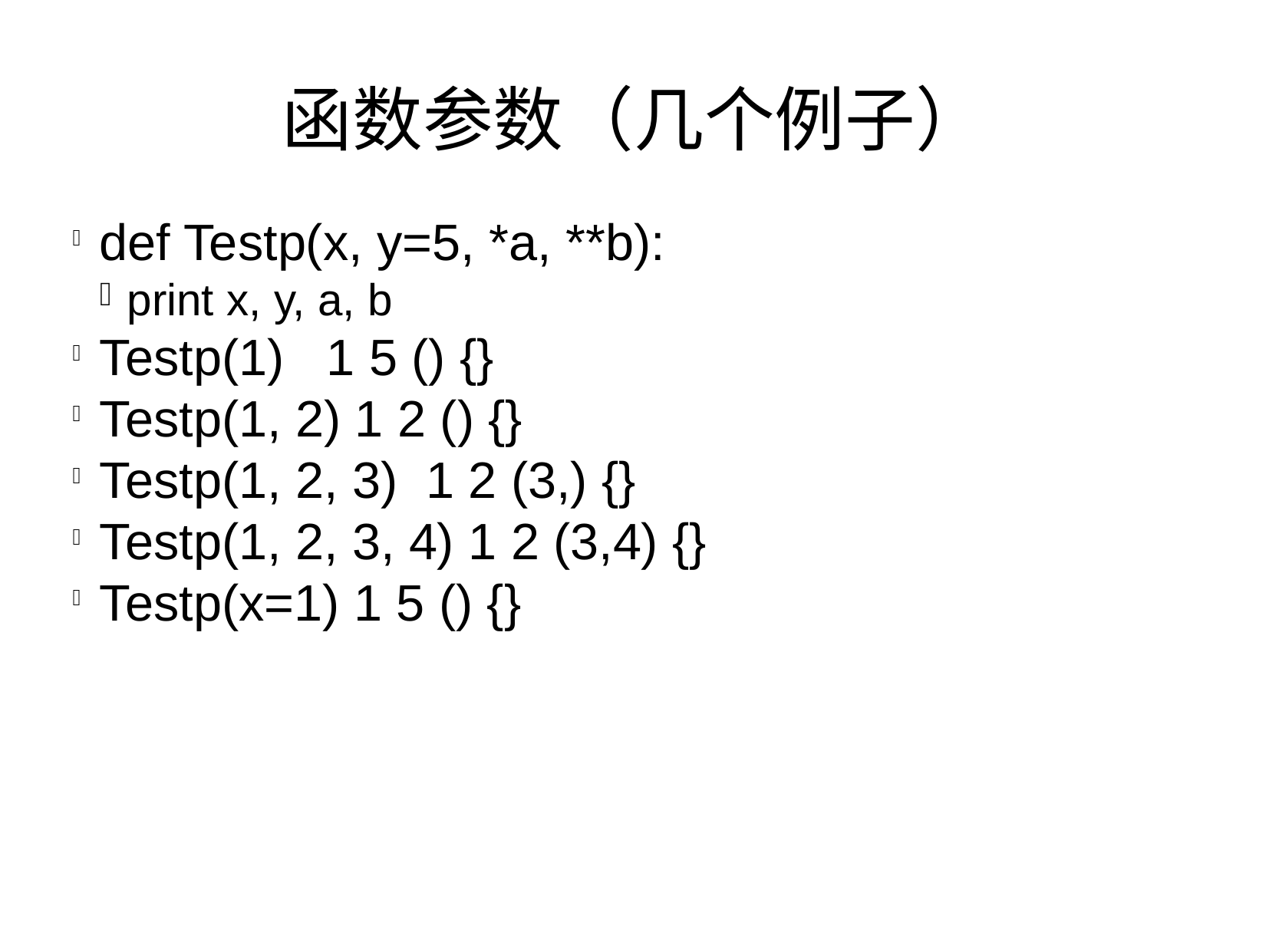

函数参数（几个例子）
def Testp(x, y=5, *a, **b):
print x, y, a, b
Testp(1)   1 5 () {}
Testp(1, 2) 1 2 () {}
Testp(1, 2, 3)  1 2 (3,) {}
Testp(1, 2, 3, 4) 1 2 (3,4) {}
Testp(x=1) 1 5 () {}